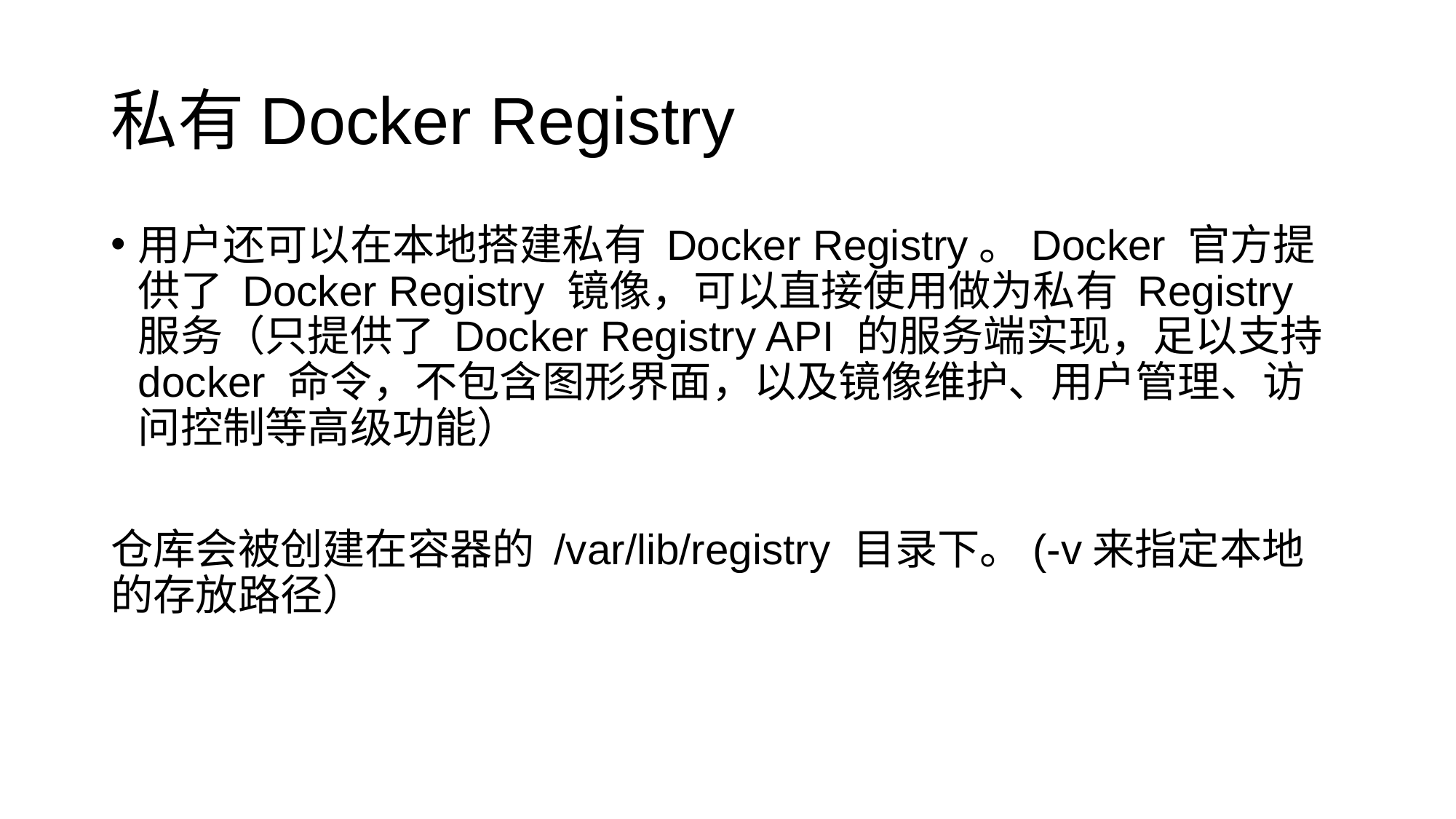

# 私有Docker Registry
用户还可以在本地搭建私有 Docker Registry。Docker 官方提供了 Docker Registry 镜像，可以直接使用做为私有 Registry 服务（只提供了 Docker Registry API 的服务端实现，足以支持 docker 命令，不包含图形界面，以及镜像维护、用户管理、访问控制等高级功能）

仓库会被创建在容器的 /var/lib/registry 目录下。(-v来指定本地的存放路径）